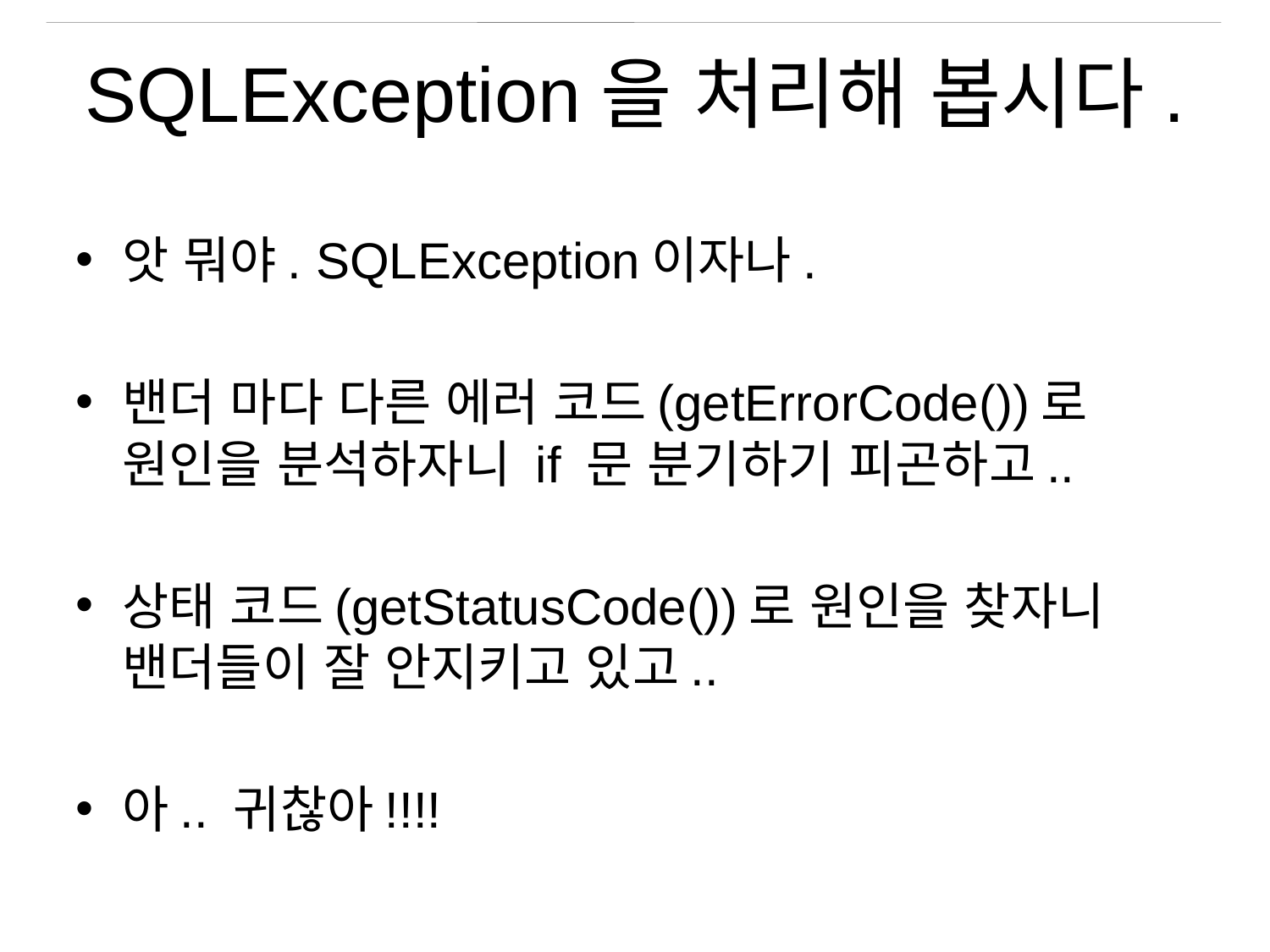

# SQLException을 처리해 봅시다.
앗 뭐야. SQLException이자나.

밴더 마다 다른 에러 코드(getErrorCode())로 원인을 분석하자니 if 문 분기하기 피곤하고..

상태 코드(getStatusCode())로 원인을 찾자니 밴더들이 잘 안지키고 있고..

아.. 귀찮아!!!!